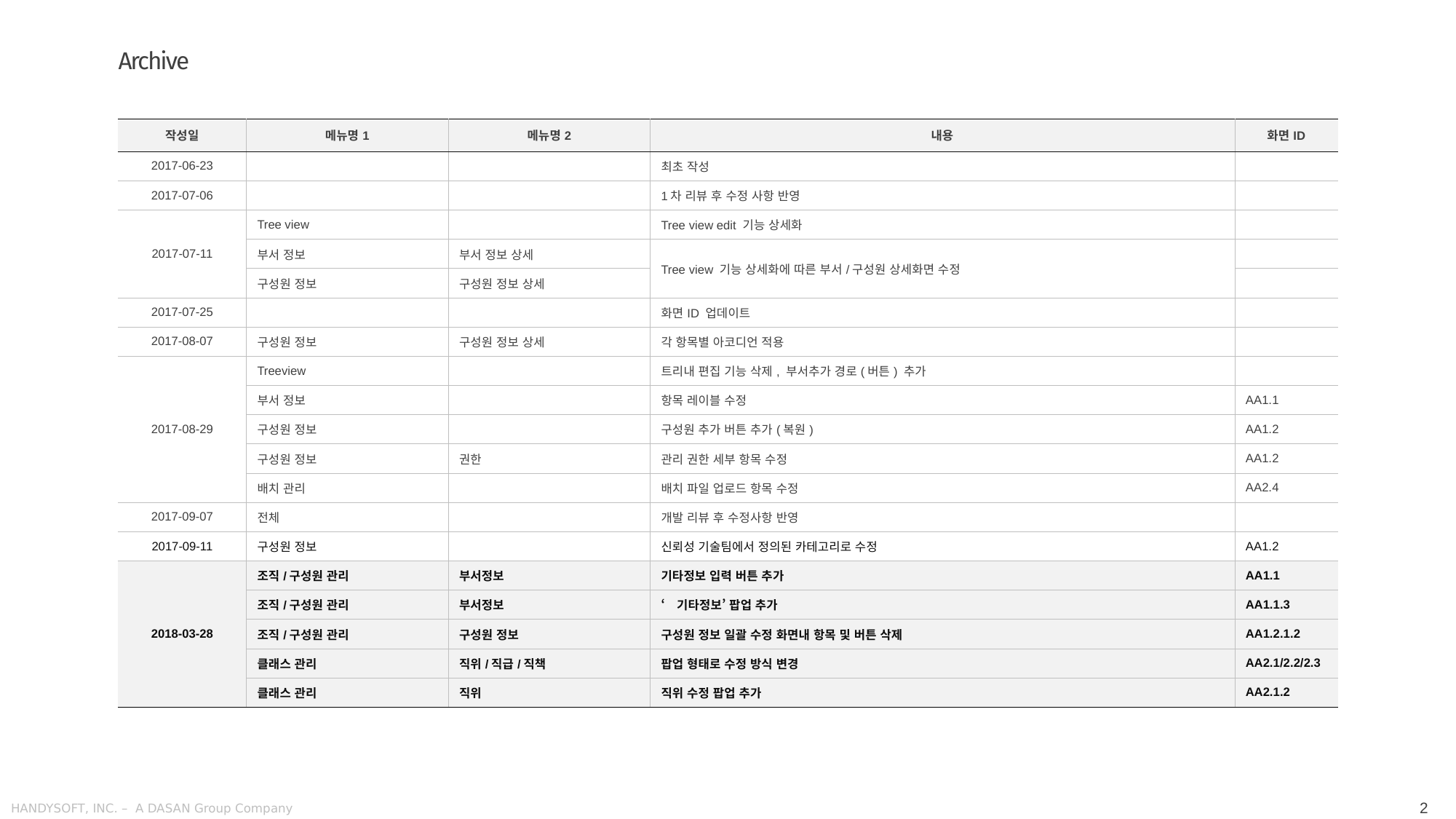

Archive
| 작성일 | 메뉴명1 | 메뉴명2 | 내용 | 화면ID |
| --- | --- | --- | --- | --- |
| 2017-06-23 |  |  | 최초 작성 |  |
| 2017-07-06 |  |  | 1차 리뷰 후 수정 사항 반영 |  |
| 2017-07-11 | Tree view |  | Tree view edit 기능 상세화 |  |
|  | 부서 정보 | 부서 정보 상세 | Tree view 기능 상세화에 따른 부서/구성원 상세화면 수정 |  |
|  | 구성원 정보 | 구성원 정보 상세 |  |  |
| 2017-07-25 |  |  | 화면ID 업데이트 |  |
| 2017-08-07 | 구성원 정보 | 구성원 정보 상세 | 각 항목별 아코디언 적용 |  |
| 2017-08-29 | Treeview |  | 트리내 편집 기능 삭제, 부서추가 경로(버튼) 추가 |  |
|  | 부서 정보 |  | 항목 레이블 수정 | AA1.1 |
|  | 구성원 정보 |  | 구성원 추가 버튼 추가(복원) | AA1.2 |
|  | 구성원 정보 | 권한 | 관리 권한 세부 항목 수정 | AA1.2 |
|  | 배치 관리 |  | 배치 파일 업로드 항목 수정 | AA2.4 |
| 2017-09-07 | 전체 |  | 개발 리뷰 후 수정사항 반영 |  |
| 2017-09-11 | 구성원 정보 |  | 신뢰성 기술팀에서 정의된 카테고리로 수정 | AA1.2 |
| 2018-03-28 | 조직/구성원 관리 | 부서정보 | 기타정보 입력 버튼 추가 | AA1.1 |
|  | 조직/구성원 관리 | 부서정보 | ‘기타정보’ 팝업 추가 | AA1.1.3 |
|  | 조직/구성원 관리 | 구성원 정보 | 구성원 정보 일괄 수정 화면내 항목 및 버튼 삭제 | AA1.2.1.2 |
|  | 클래스 관리 | 직위/직급/직책 | 팝업 형태로 수정 방식 변경 | AA2.1/2.2/2.3 |
|  | 클래스 관리 | 직위 | 직위 수정 팝업 추가 | AA2.1.2 |